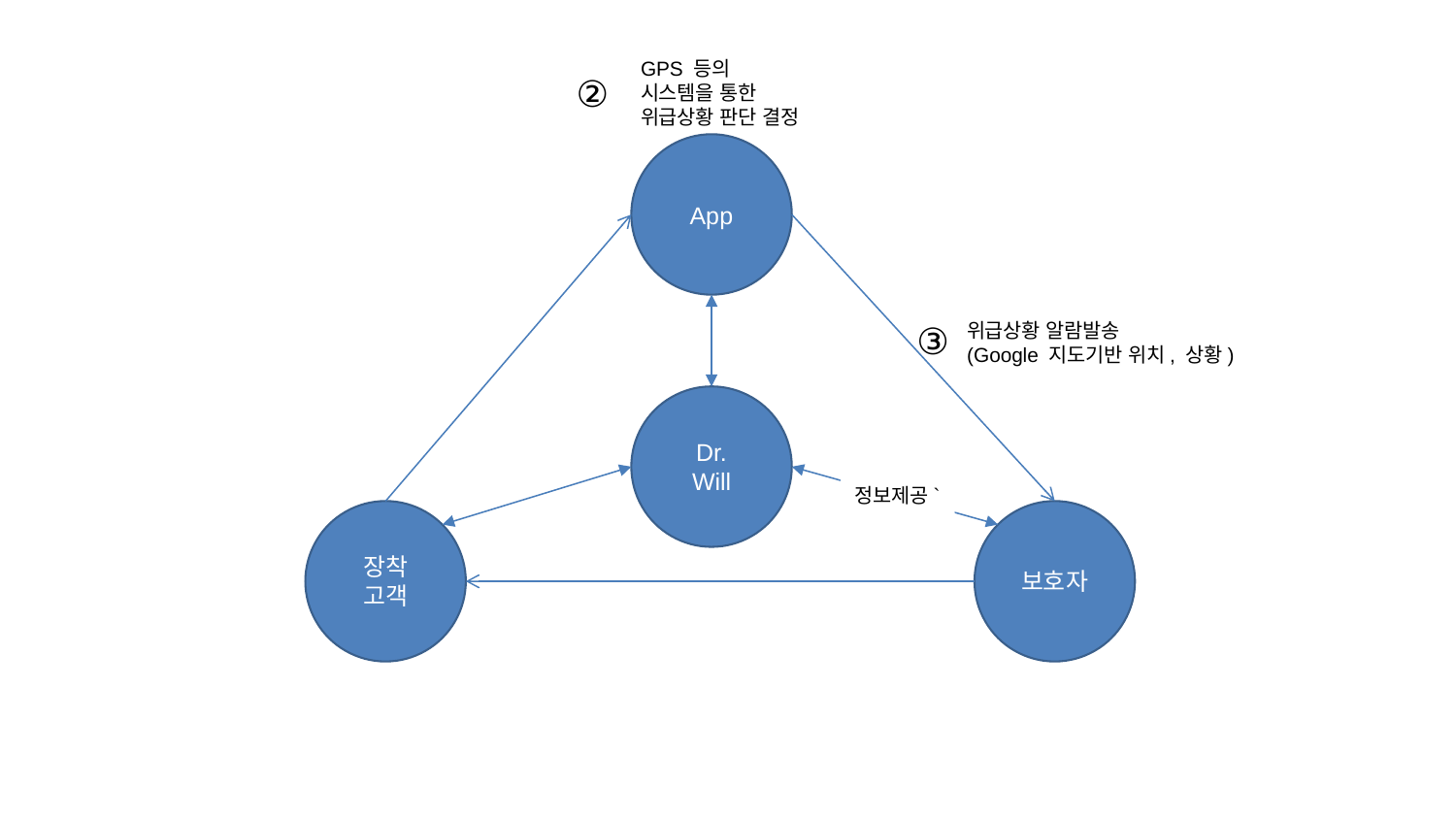

GPS 등의
시스템을 통한
위급상황 판단 결정
②
App
③
위급상황 알람발송
(Google 지도기반 위치, 상황)
Dr.
Will
정보제공`
장착
고객
보호자